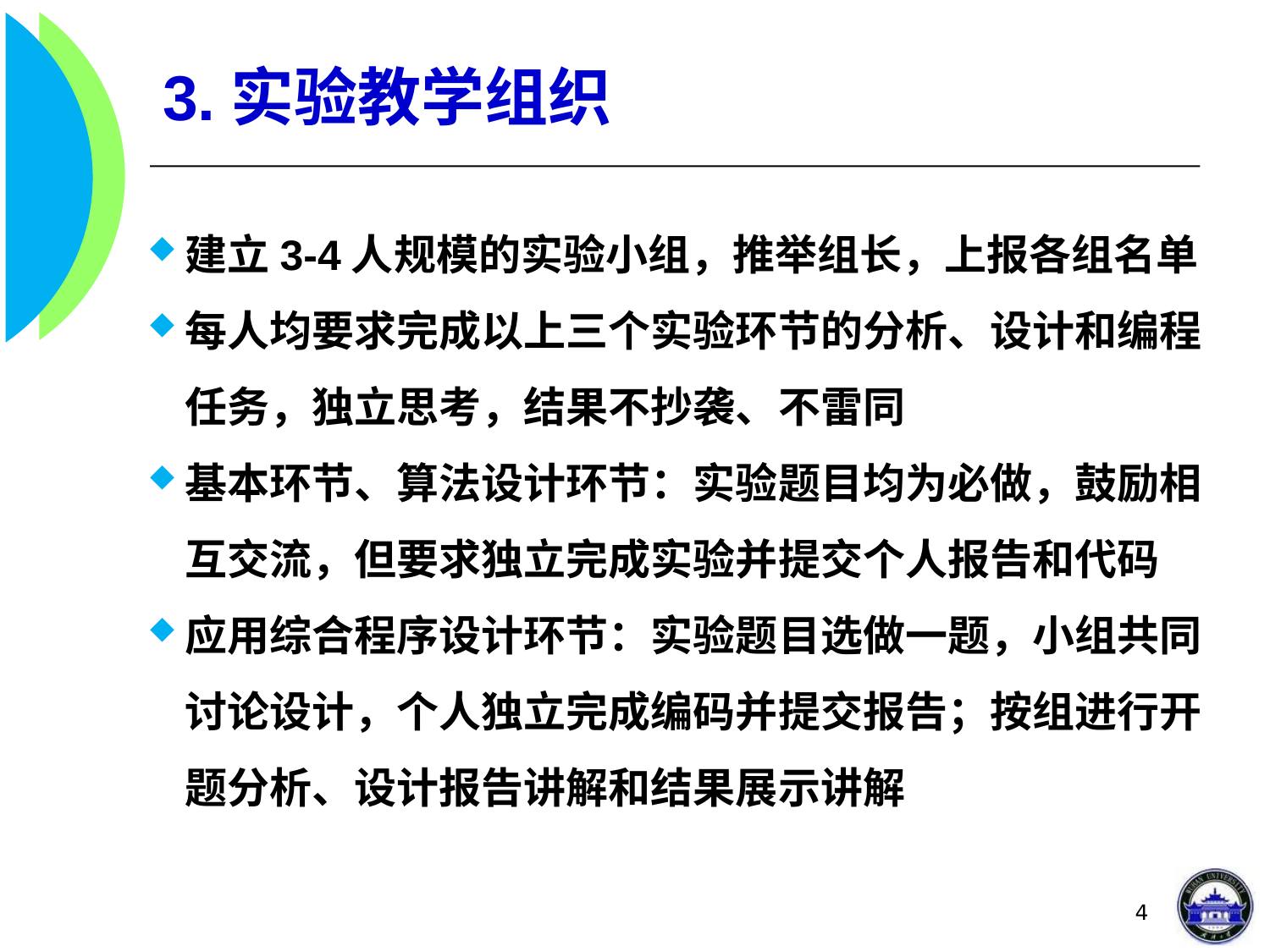

# 3.实验教学组织
建立3-4人规模的实验小组，推举组长，上报各组名单
每人均要求完成以上三个实验环节的分析、设计和编程任务，独立思考，结果不抄袭、不雷同
基本环节、算法设计环节：实验题目均为必做，鼓励相互交流，但要求独立完成实验并提交个人报告和代码
应用综合程序设计环节：实验题目选做一题，小组共同讨论设计，个人独立完成编码并提交报告；按组进行开题分析、设计报告讲解和结果展示讲解

4